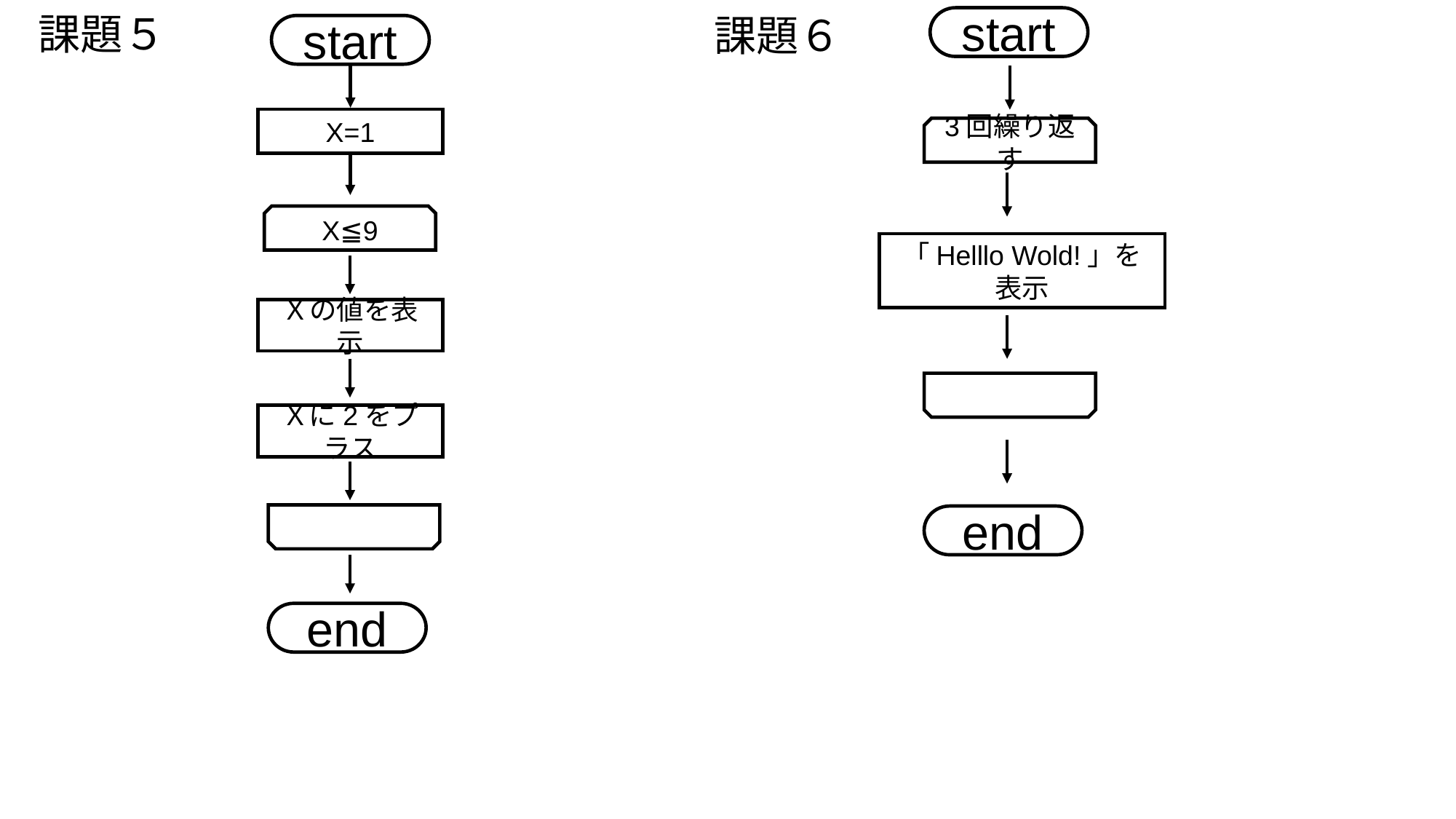

# 課題５
課題６
start
start
X=1
3回繰り返す
X≦9
「Helllo Wold!」を表示
Ｘの値を表示

Ｘに2をプラス

end
end